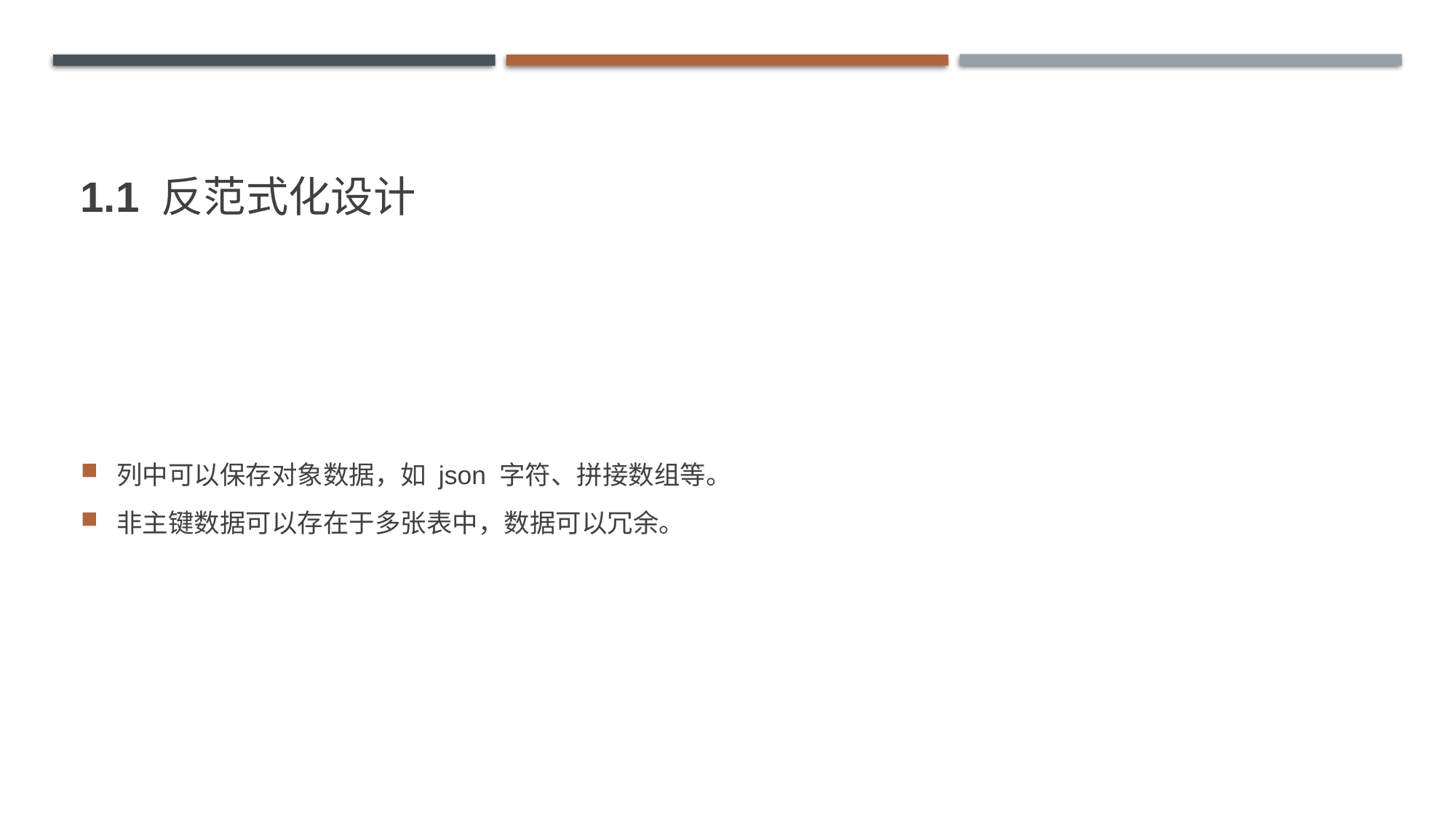

# 1.1 反范式化设计
列中可以保存对象数据，如 json 字符、拼接数组等。
非主键数据可以存在于多张表中，数据可以冗余。